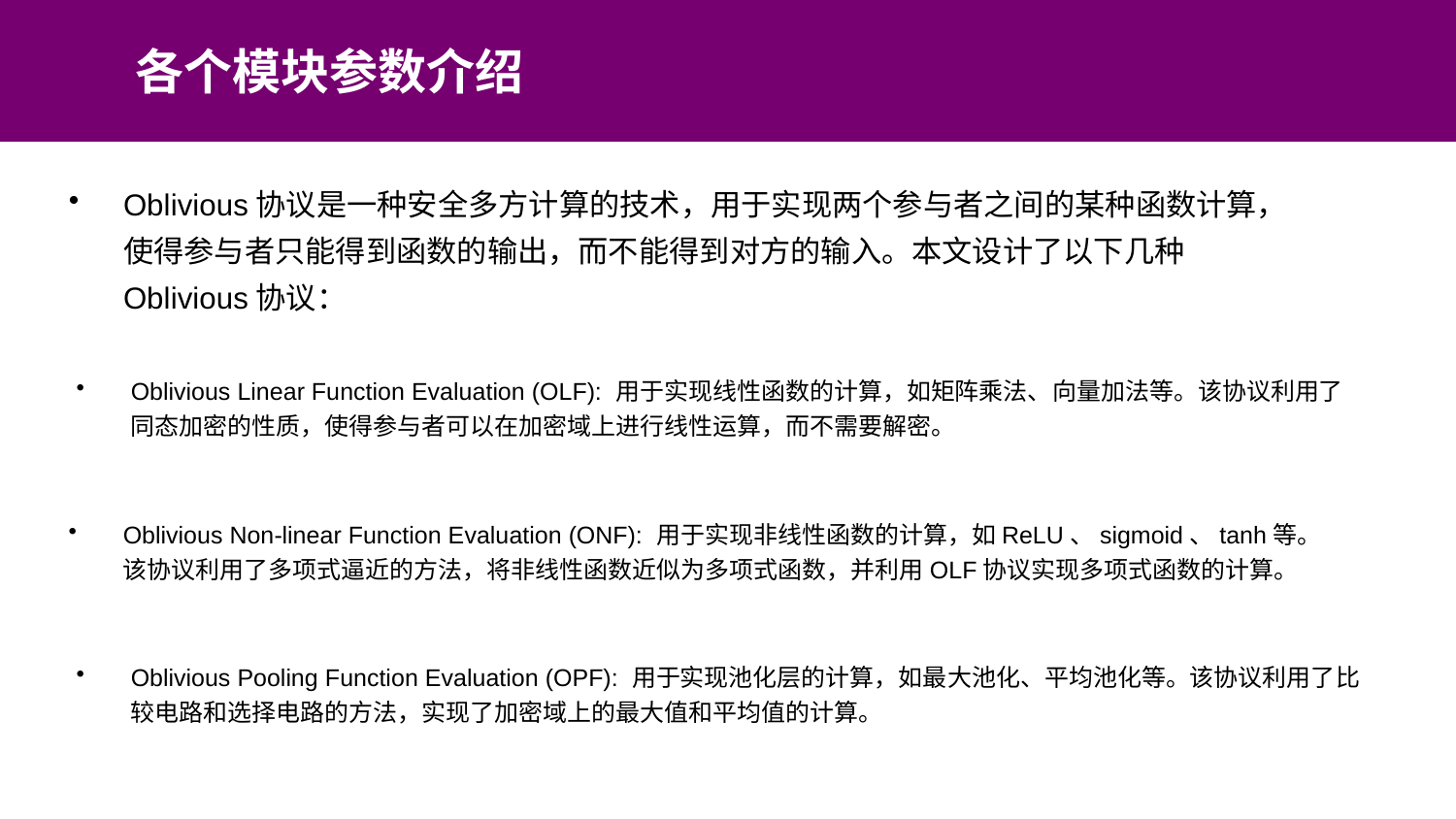

各个模块参数介绍
Oblivious协议是一种安全多方计算的技术，用于实现两个参与者之间的某种函数计算，使得参与者只能得到函数的输出，而不能得到对方的输入。本文设计了以下几种Oblivious协议：
Oblivious Linear Function Evaluation (OLF): 用于实现线性函数的计算，如矩阵乘法、向量加法等。该协议利用了同态加密的性质，使得参与者可以在加密域上进行线性运算，而不需要解密。
Oblivious Non-linear Function Evaluation (ONF): 用于实现非线性函数的计算，如ReLU、sigmoid、tanh等。该协议利用了多项式逼近的方法，将非线性函数近似为多项式函数，并利用OLF协议实现多项式函数的计算。
Oblivious Pooling Function Evaluation (OPF): 用于实现池化层的计算，如最大池化、平均池化等。该协议利用了比较电路和选择电路的方法，实现了加密域上的最大值和平均值的计算。